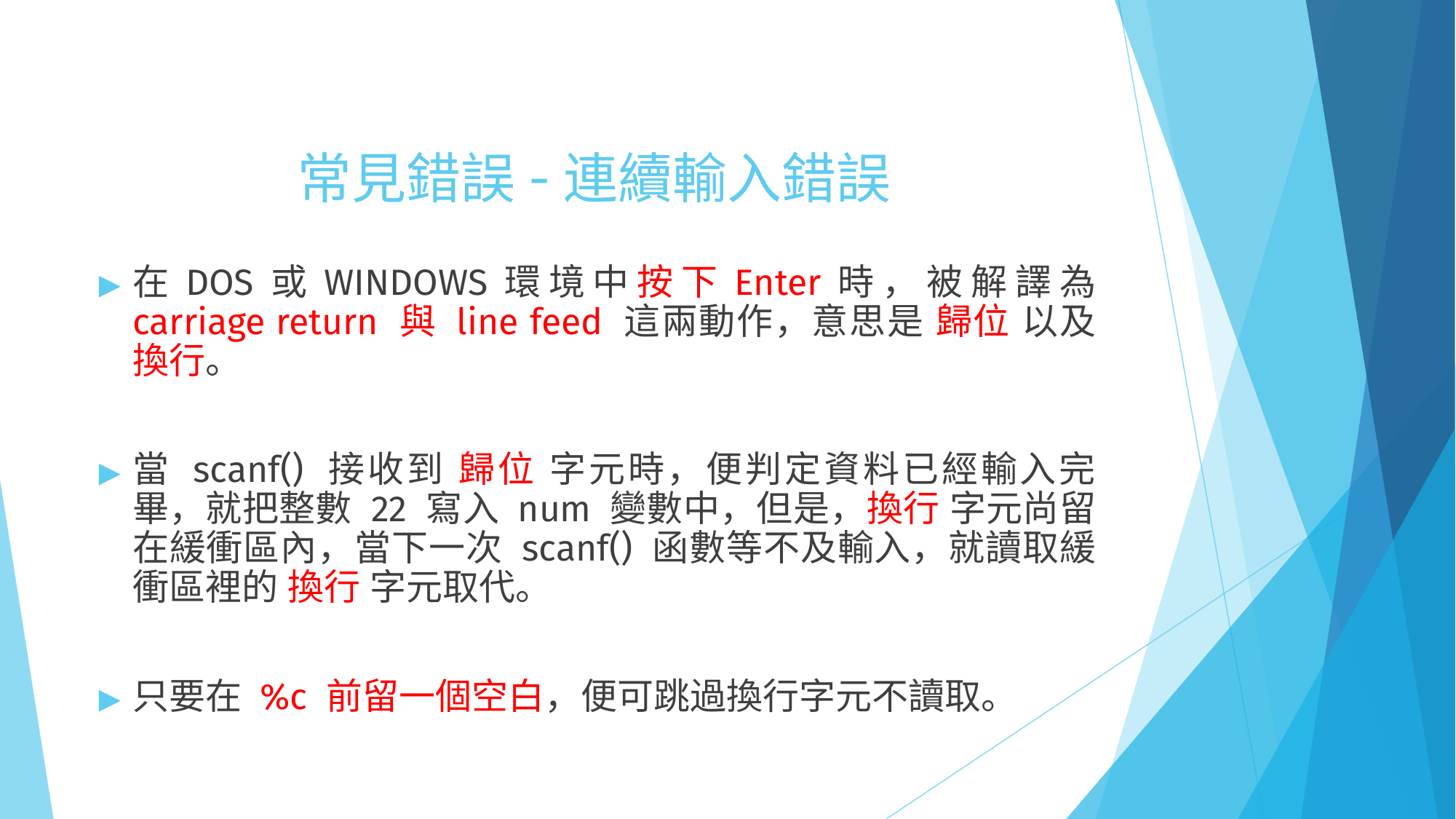

# 常見錯誤-連續輸入錯誤
在DOS或WINDOWS環境中按下Enter時，被解譯為 carriage return 與 line feed 這兩動作，意思是 歸位 以及 換行。

當 scanf() 接收到 歸位 字元時，便判定資料已經輸入完畢，就把整數 22 寫入 num 變數中，但是，換行 字元尚留在緩衝區內，當下一次 scanf() 函數等不及輸入，就讀取緩衝區裡的 換行 字元取代。

只要在 %c 前留一個空白，便可跳過換行字元不讀取。